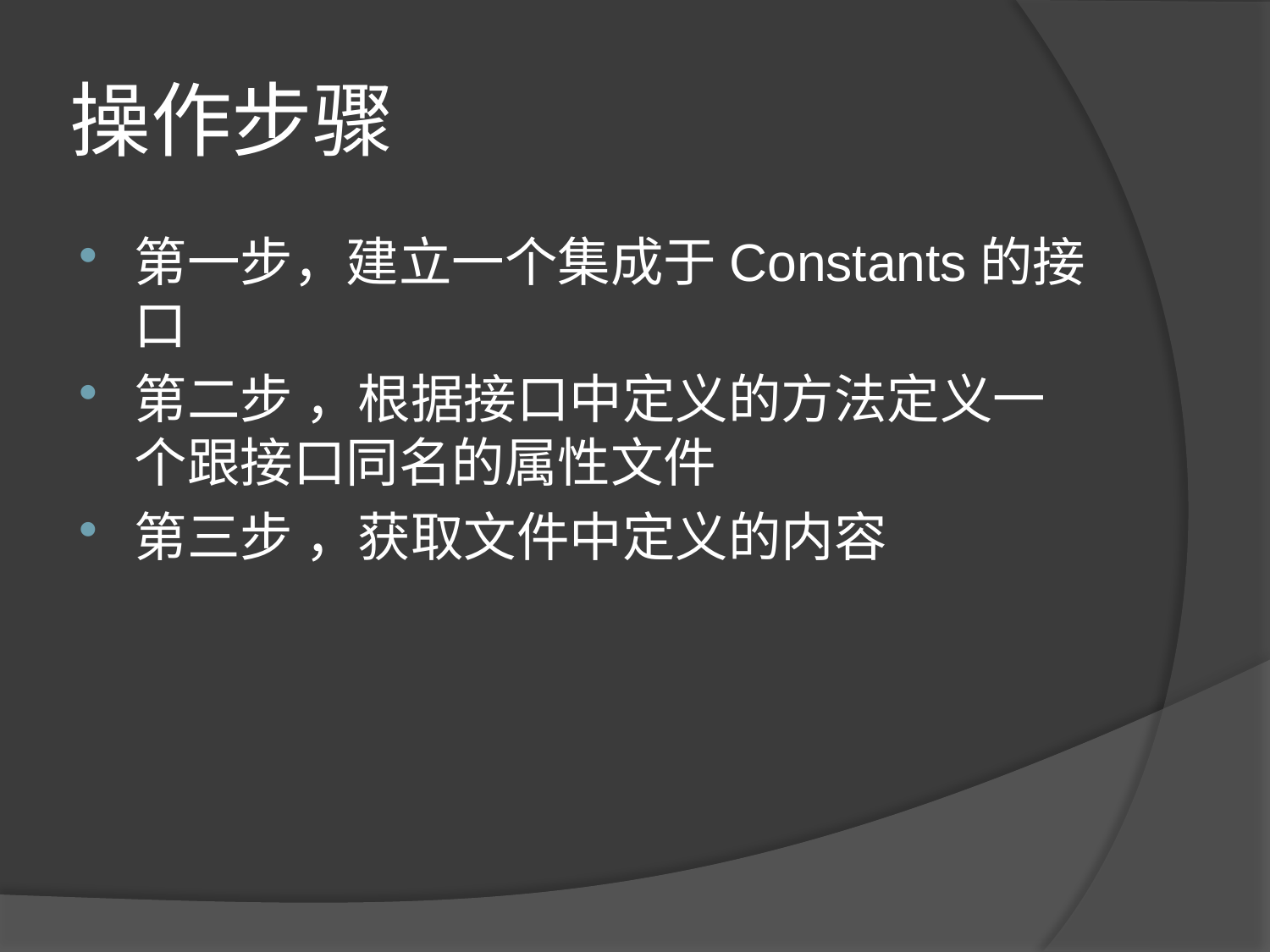

# 操作步骤
第一步，建立一个集成于Constants的接口
第二步 ，根据接口中定义的方法定义一个跟接口同名的属性文件
第三步 ，获取文件中定义的内容